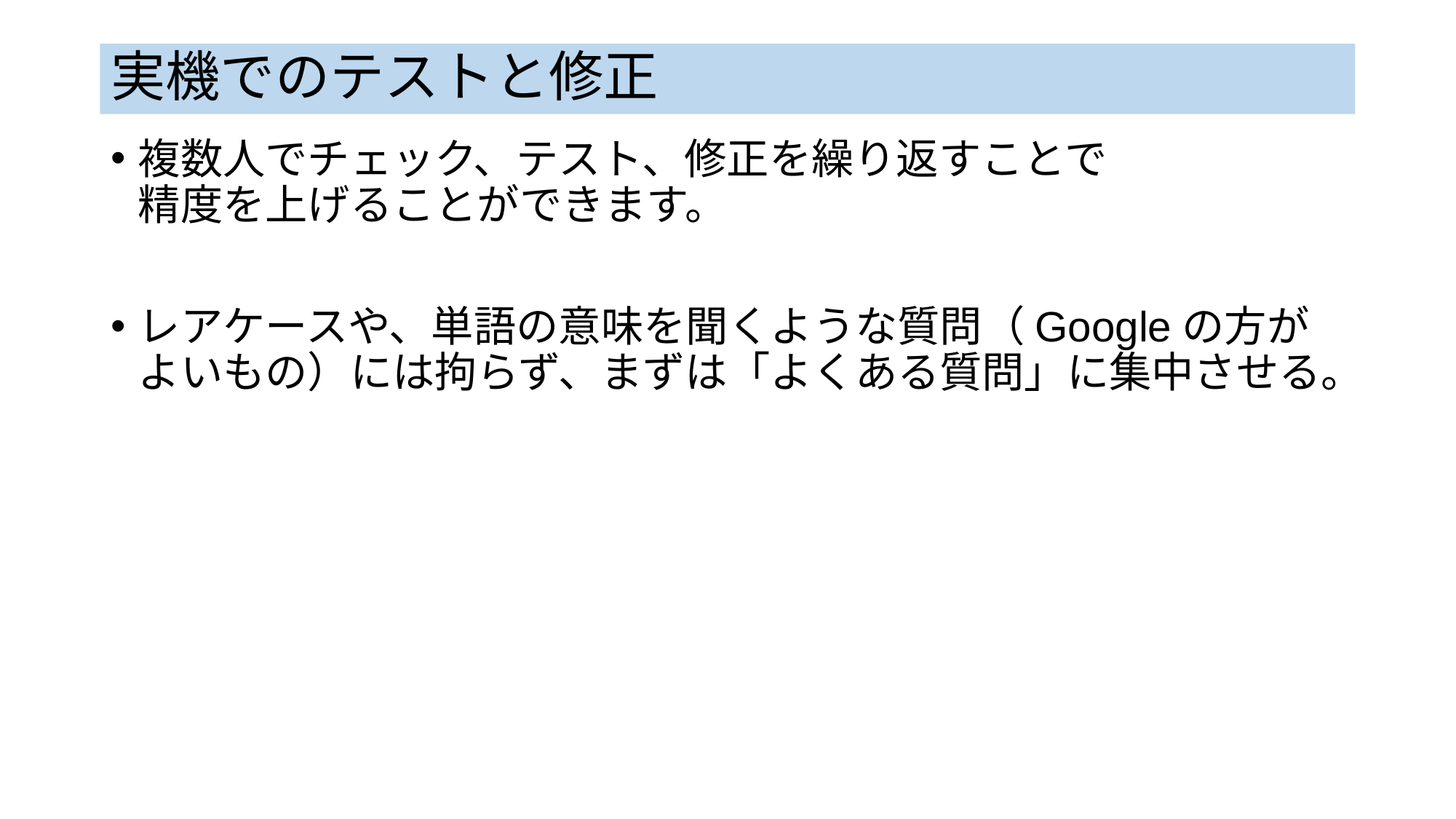

# 実機でのテストと修正
複数人でチェック、テスト、修正を繰り返すことで
精度を上げることができます。

レアケースや、単語の意味を聞くような質問（Googleの方がよいもの）には拘らず、まずは「よくある質問」に集中させる。